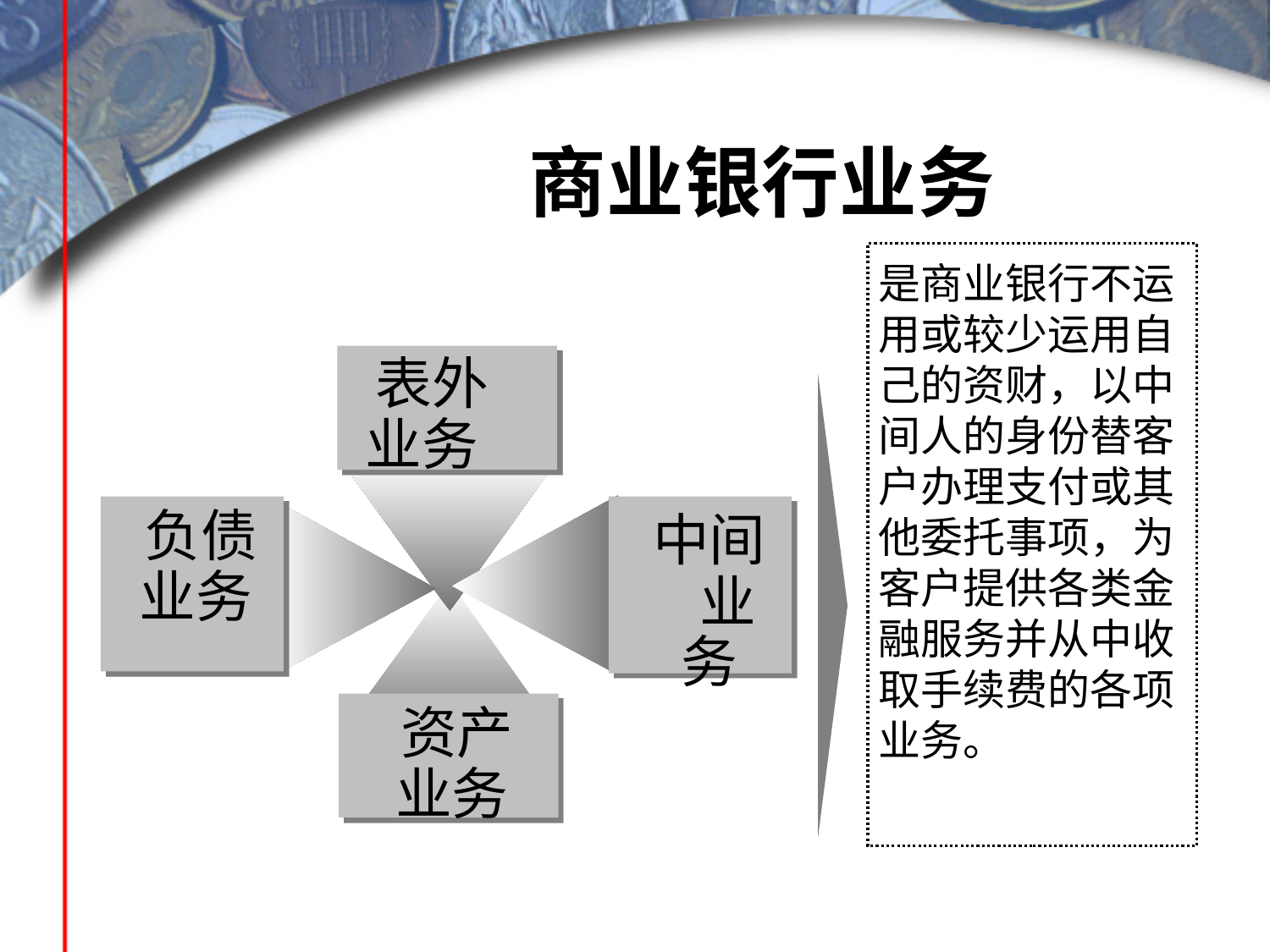

# 商业银行业务

是商业银行不运用或较少运用自己的资财，以中间人的身份替客户办理支付或其他委托事项，为客户提供各类金融服务并从中收取手续费的各项业务。

 表外   业务

 负债业务

  中间     业务

 资产 业务